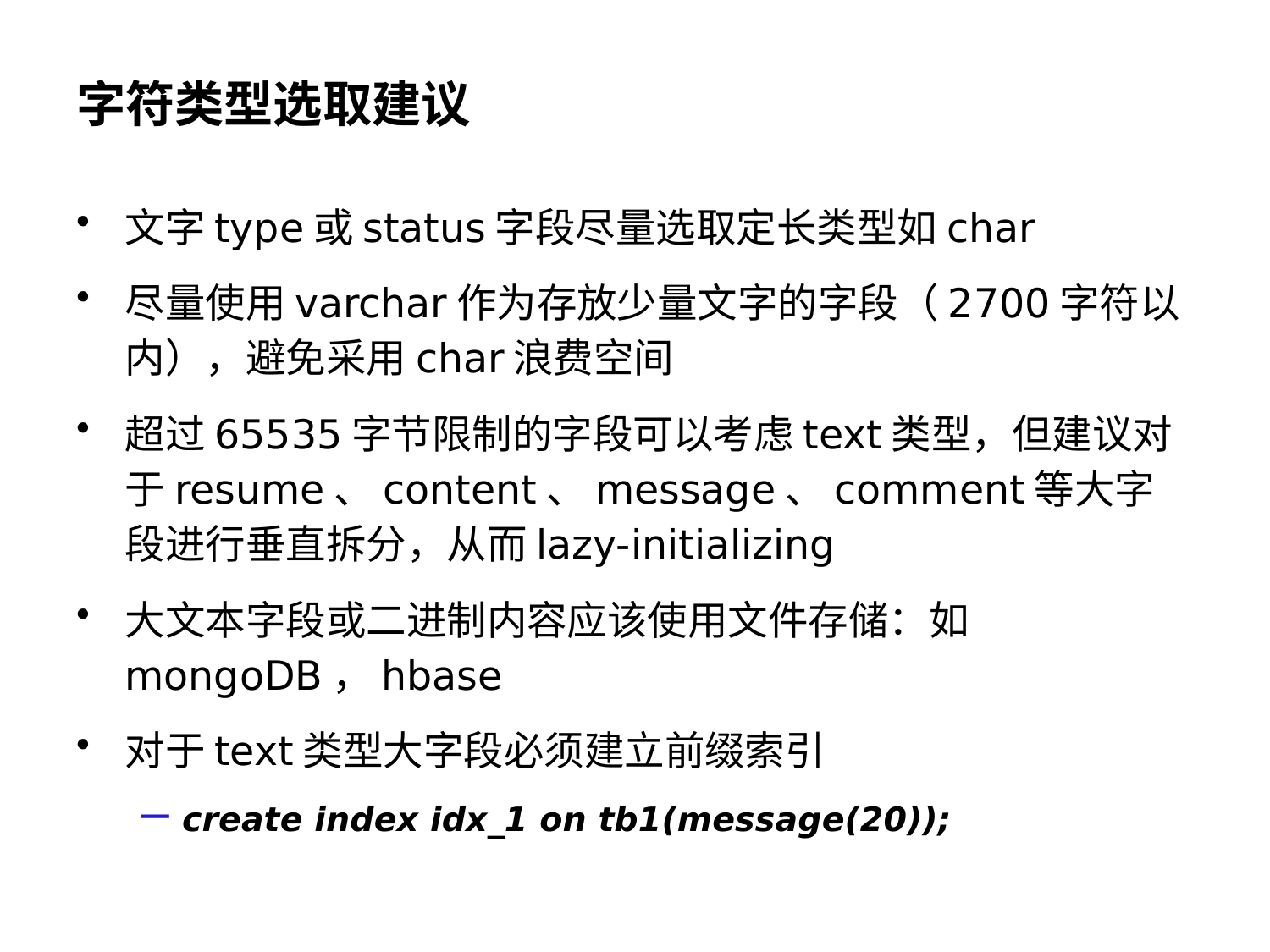

# 字符类型选取建议
文字type或status字段尽量选取定长类型如char
尽量使用varchar作为存放少量文字的字段（2700字符以内），避免采用char浪费空间
超过65535字节限制的字段可以考虑text类型，但建议对于resume、content、message、comment等大字段进行垂直拆分，从而lazy-initializing
大文本字段或二进制内容应该使用文件存储：如mongoDB，hbase
对于text类型大字段必须建立前缀索引
create index idx_1 on tb1(message(20));